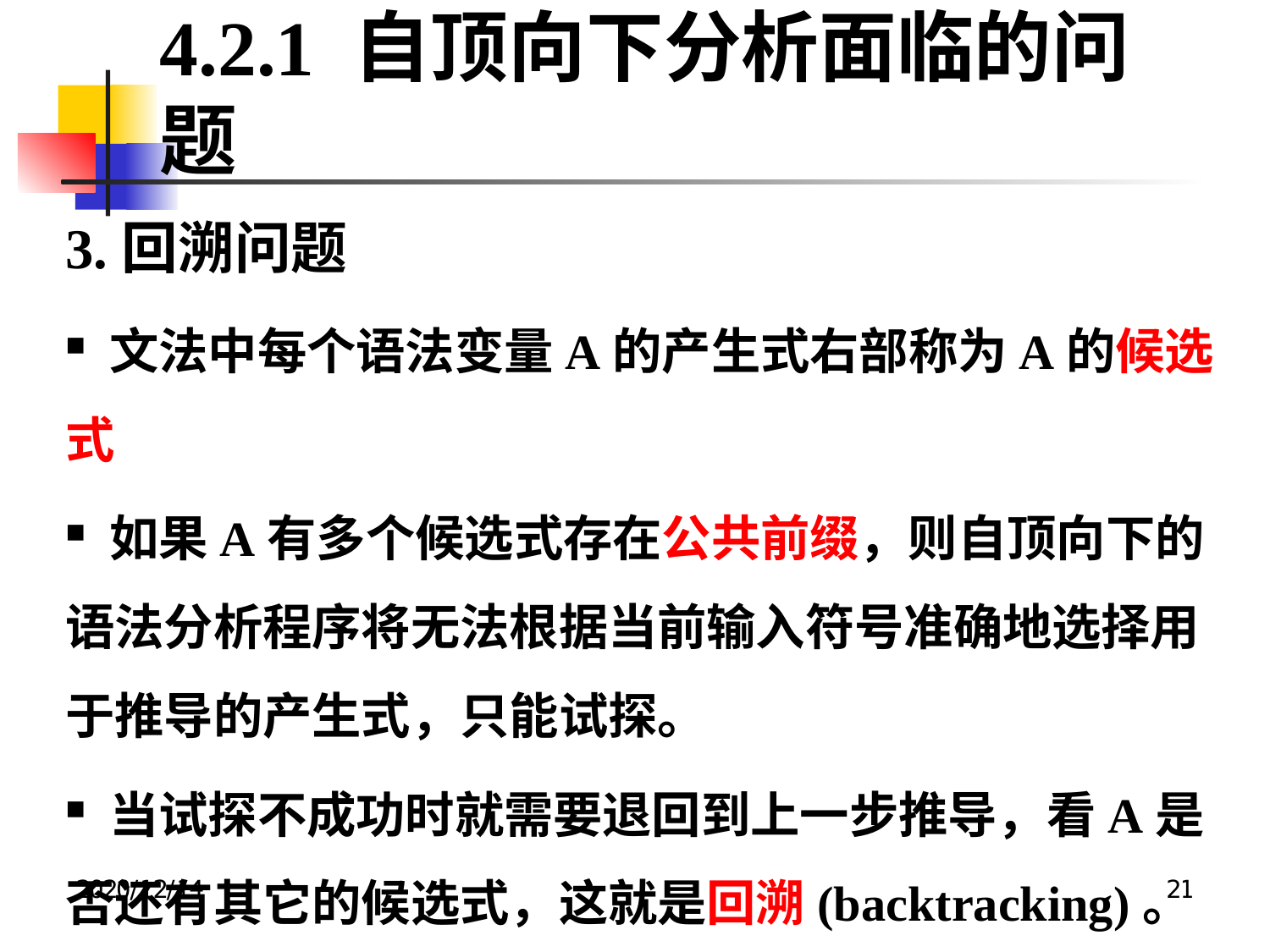

4.2.1 自顶向下分析面临的问题
3.回溯问题
 文法中每个语法变量A的产生式右部称为A的候选式
 如果A有多个候选式存在公共前缀，则自顶向下的语法分析程序将无法根据当前输入符号准确地选择用于推导的产生式，只能试探。
 当试探不成功时就需要退回到上一步推导，看A是否还有其它的候选式，这就是回溯(backtracking)。
2020/12/14
21